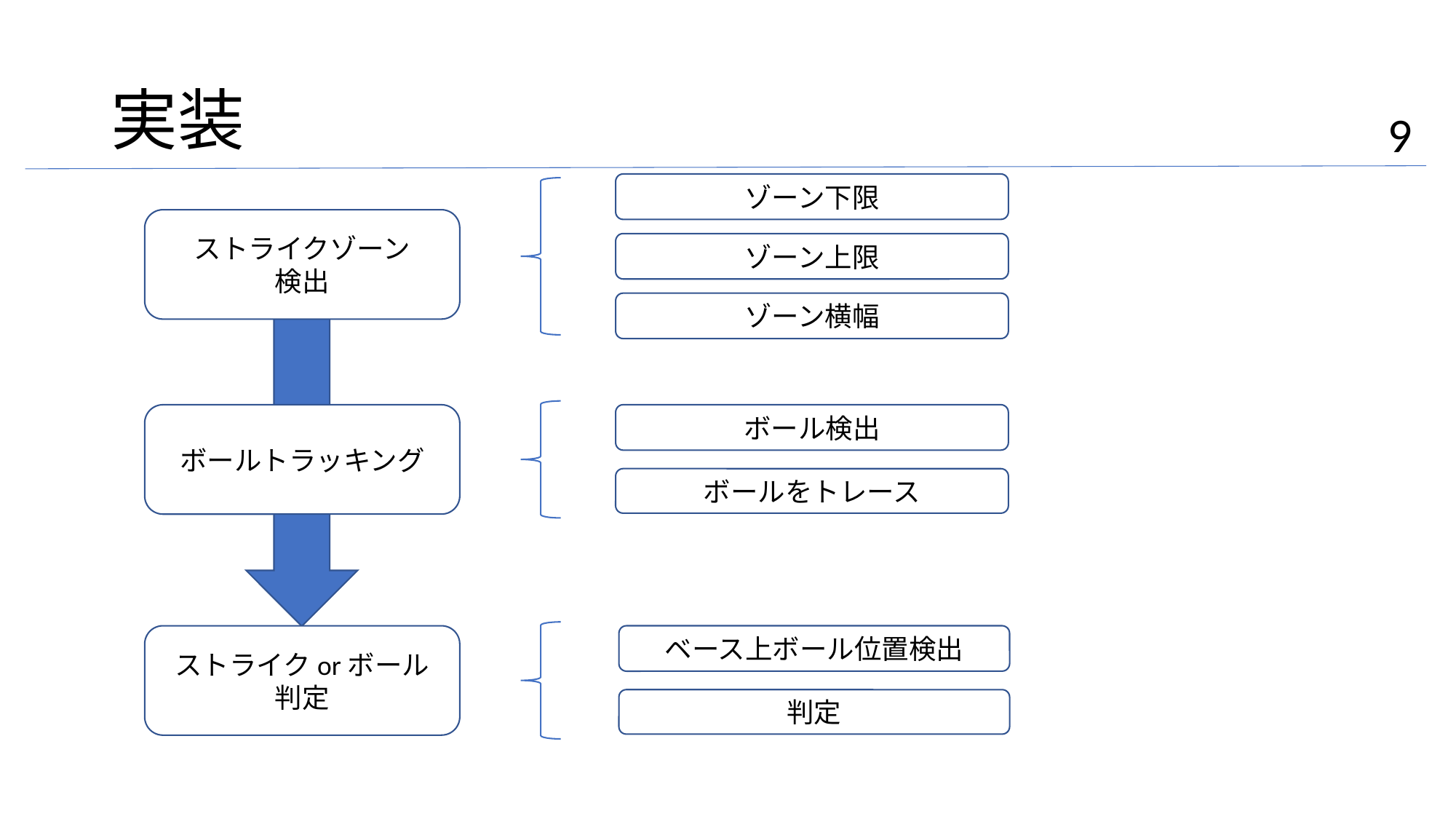

# 実装
9
ゾーン下限

ストライクゾーン
検出

ゾーン上限
ゾーン横幅

ボール検出
ボールトラッキング
ボールをトレース

ベース上ボール位置検出
ストライクorボール
判定
判定